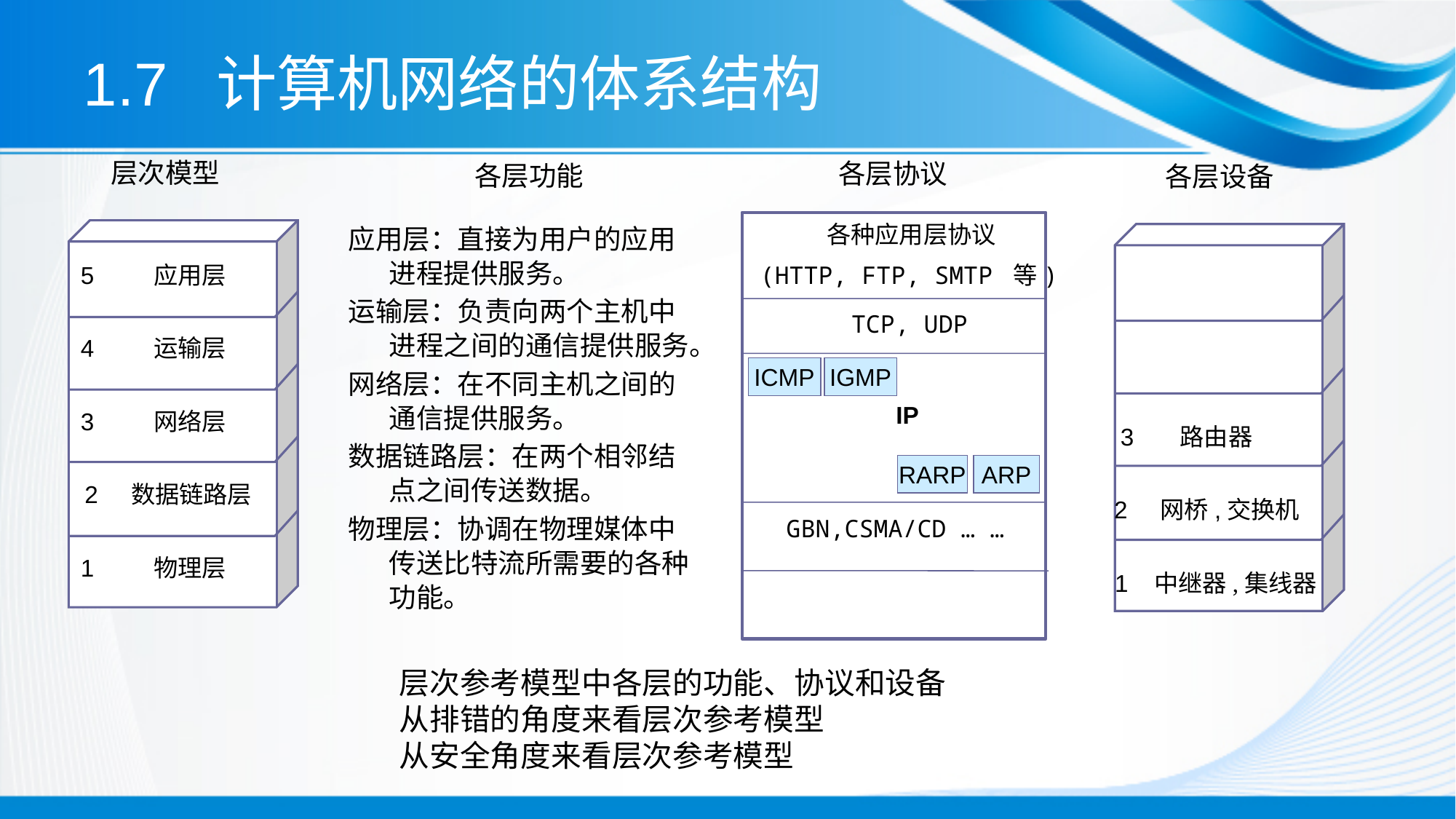

# 1.7  计算机网络的体系结构
层次模型
各层协议
各层功能
各层设备

各种应用层协议
(HTTP, FTP, SMTP 等)

TCP, UDP

ICMP
IGMP
IP
RARP
ARP

GBN,CSMA/CD … …
应用层：直接为用户的应用进程提供服务。
运输层：负责向两个主机中进程之间的通信提供服务。
网络层：在不同主机之间的通信提供服务。
数据链路层：在两个相邻结点之间传送数据。
物理层：协调在物理媒体中传送比特流所需要的各种功能。

5        应用层
4        运输层
3        网络层
3      路由器
数据链路层
2    数据链路层
数据链路层
2    网桥,交换机
1        物理层
1   中继器,集线器
层次参考模型中各层的功能、协议和设备
从排错的角度来看层次参考模型
从安全角度来看层次参考模型